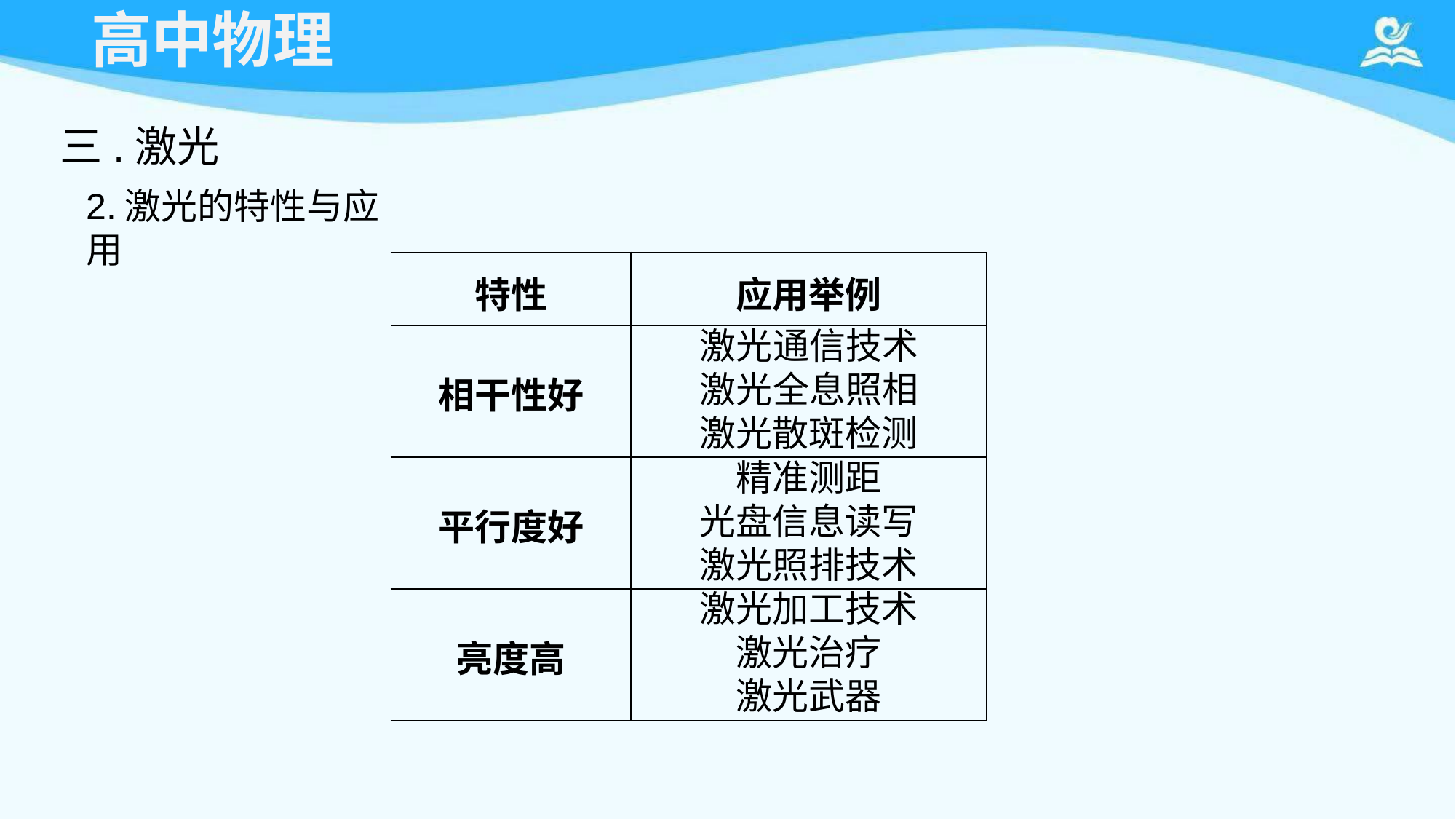

# 高中物理
三.激光
2.激光的特性与应用
| 特性 | 应用举例 |
| --- | --- |
| 相干性好 | 激光通信技术 激光全息照相 激光散斑检测 |
| 平行度好 | 精准测距 光盘信息读写 激光照排技术 |
| 亮度高 | 激光加工技术 激光治疗 激光武器 |